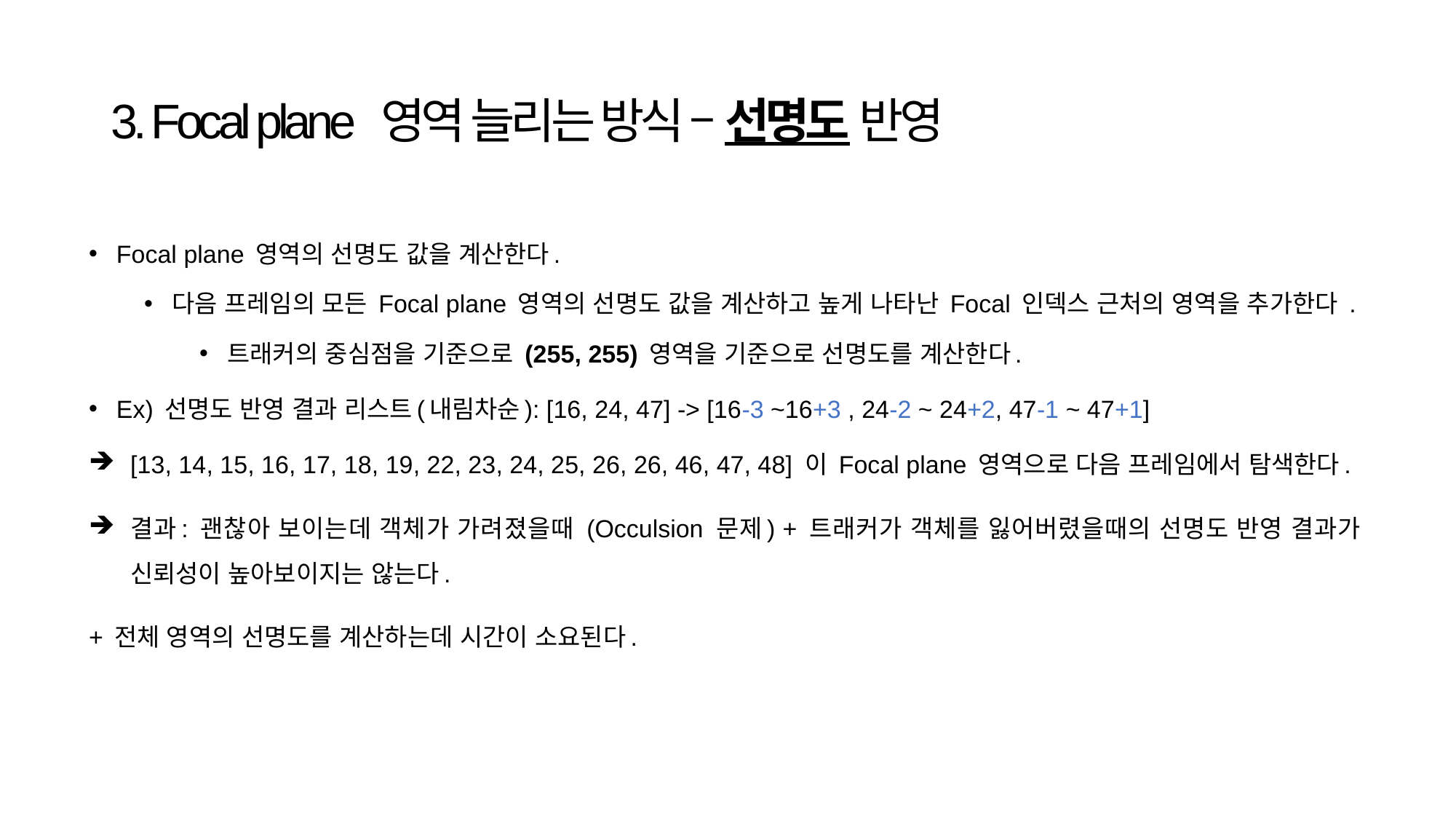

# 3. Focal plane 영역 늘리는 방식 – 선명도 반영
Focal plane 영역의 선명도 값을 계산한다.
다음 프레임의 모든 Focal plane 영역의 선명도 값을 계산하고 높게 나타난 Focal 인덱스 근처의 영역을 추가한다 .
트래커의 중심점을 기준으로 (255, 255) 영역을 기준으로 선명도를 계산한다.
Ex) 선명도 반영 결과 리스트(내림차순): [16, 24, 47] -> [16-3 ~16+3 , 24-2 ~ 24+2, 47-1 ~ 47+1]
[13, 14, 15, 16, 17, 18, 19, 22, 23, 24, 25, 26, 26, 46, 47, 48] 이 Focal plane 영역으로 다음 프레임에서 탐색한다.
결과: 괜찮아 보이는데 객체가 가려졌을때 (Occulsion 문제) + 트래커가 객체를 잃어버렸을때의 선명도 반영 결과가 신뢰성이 높아보이지는 않는다.
+ 전체 영역의 선명도를 계산하는데 시간이 소요된다.